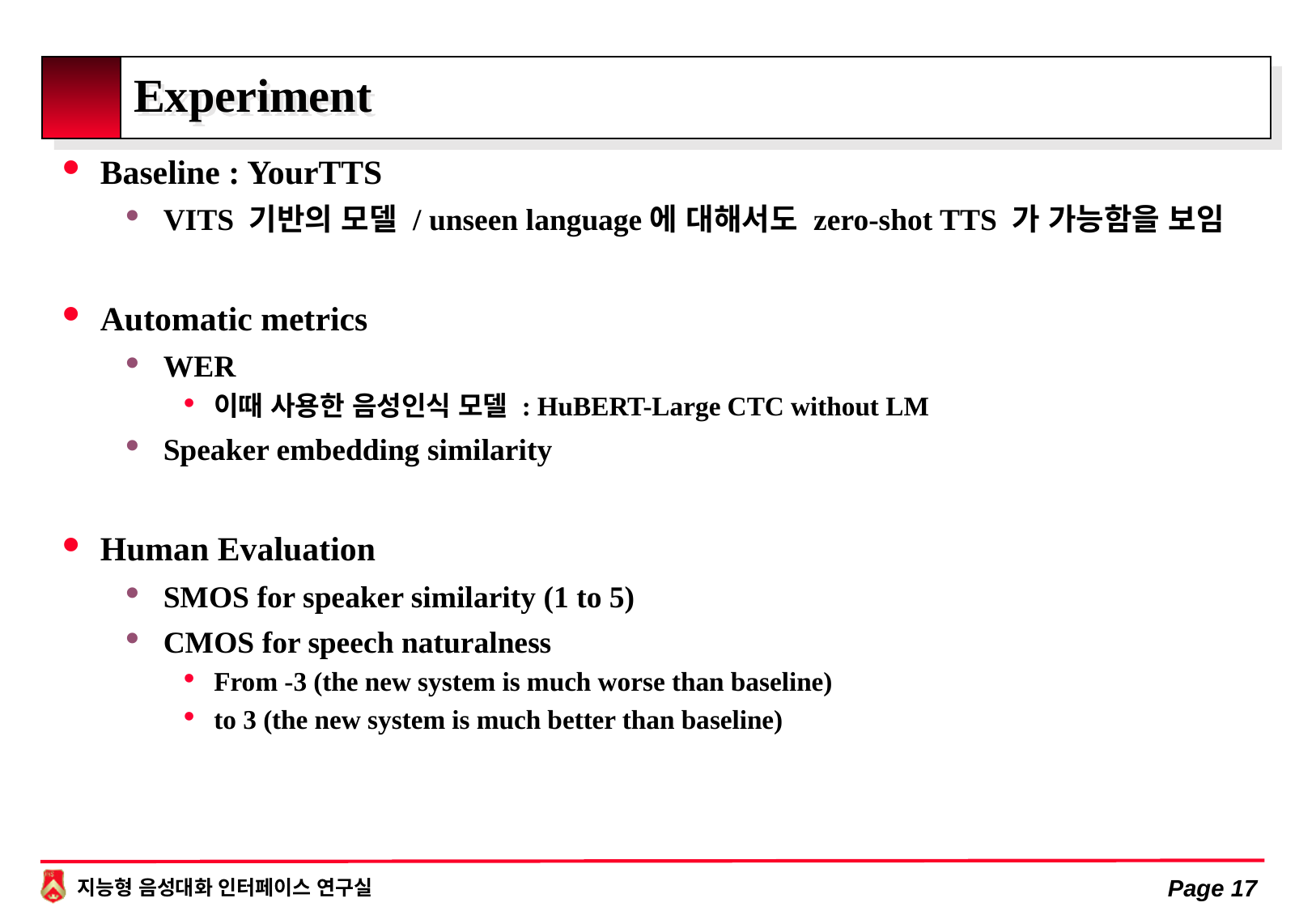

# Experiment
Baseline : YourTTS
VITS 기반의 모델 / unseen language에 대해서도 zero-shot TTS 가 가능함을 보임

Automatic metrics
WER
이때 사용한 음성인식 모델 : HuBERT-Large CTC without LM
Speaker embedding similarity

Human Evaluation
SMOS for speaker similarity (1 to 5)
CMOS for speech naturalness
From -3 (the new system is much worse than baseline)
to 3 (the new system is much better than baseline)
Page 17